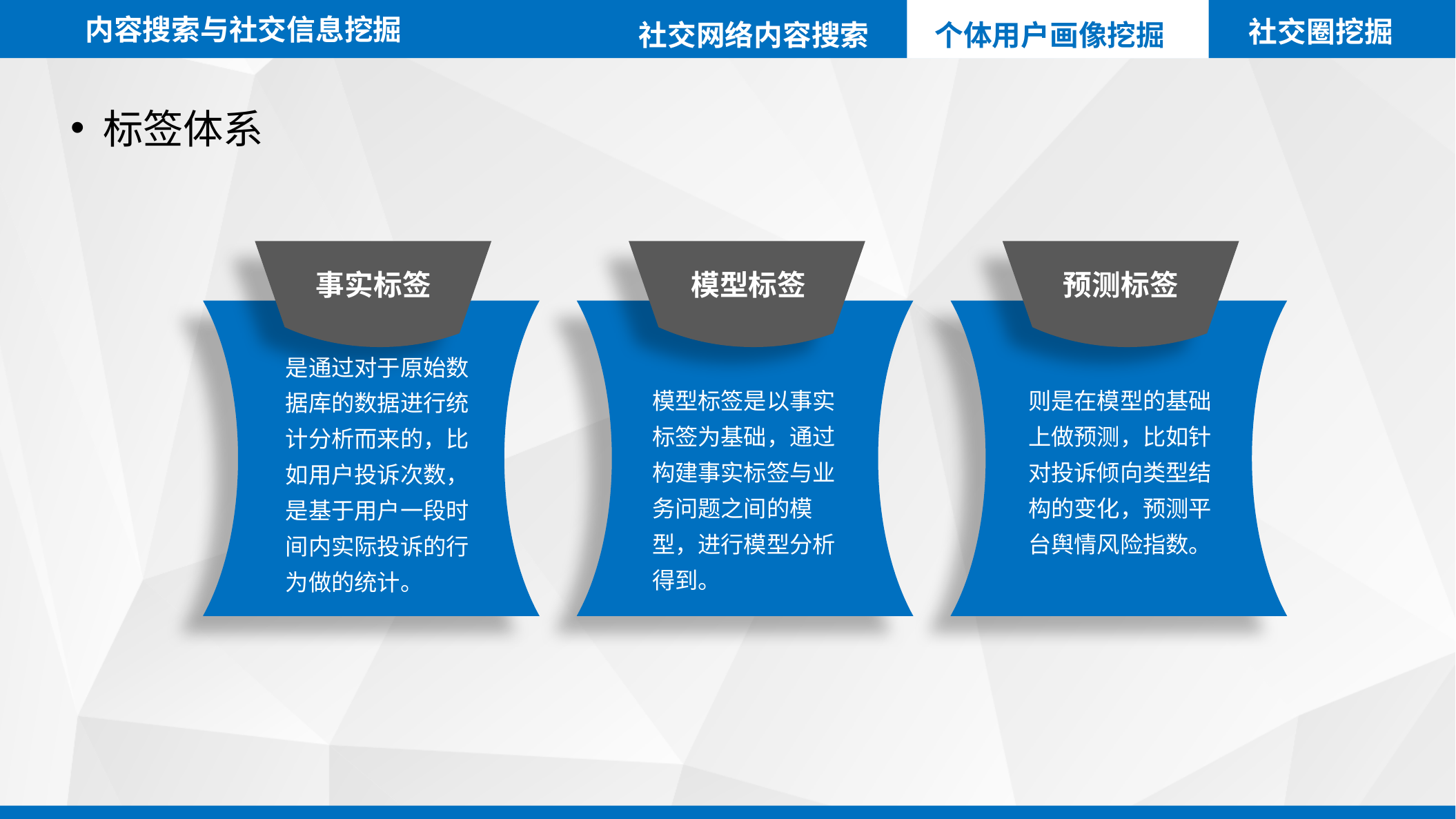

内容搜索与社交信息挖掘
社交圈挖掘
社交网络内容搜索
个体用户画像挖掘

标签体系

模型标签
事实标签
预测标签

是通过对于原始数据库的数据进行统计分析而来的，比如用户投诉次数，是基于用户一段时间内实际投诉的行为做的统计。
模型标签是以事实标签为基础，通过构建事实标签与业务问题之间的模型，进行模型分析得到。
则是在模型的基础上做预测，比如针对投诉倾向类型结构的变化，预测平台舆情风险指数。